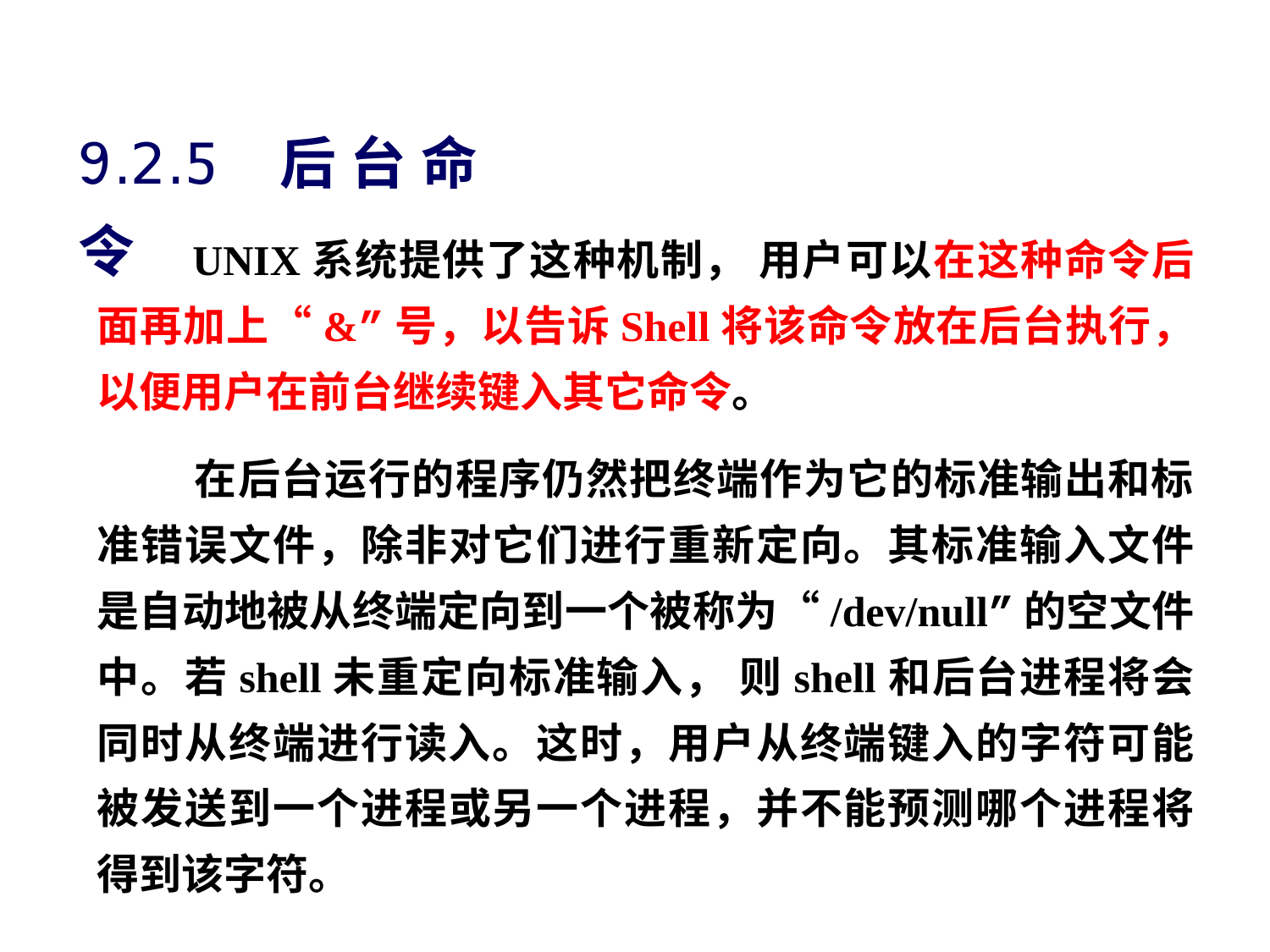

9.2.5 后台命令
        UNIX系统提供了这种机制， 用户可以在这种命令后面再加上“&”号，以告诉Shell将该命令放在后台执行， 以便用户在前台继续键入其它命令。
        在后台运行的程序仍然把终端作为它的标准输出和标准错误文件，除非对它们进行重新定向。其标准输入文件是自动地被从终端定向到一个被称为“/dev/null”的空文件中。若shell未重定向标准输入， 则shell和后台进程将会同时从终端进行读入。这时，用户从终端键入的字符可能被发送到一个进程或另一个进程，并不能预测哪个进程将得到该字符。